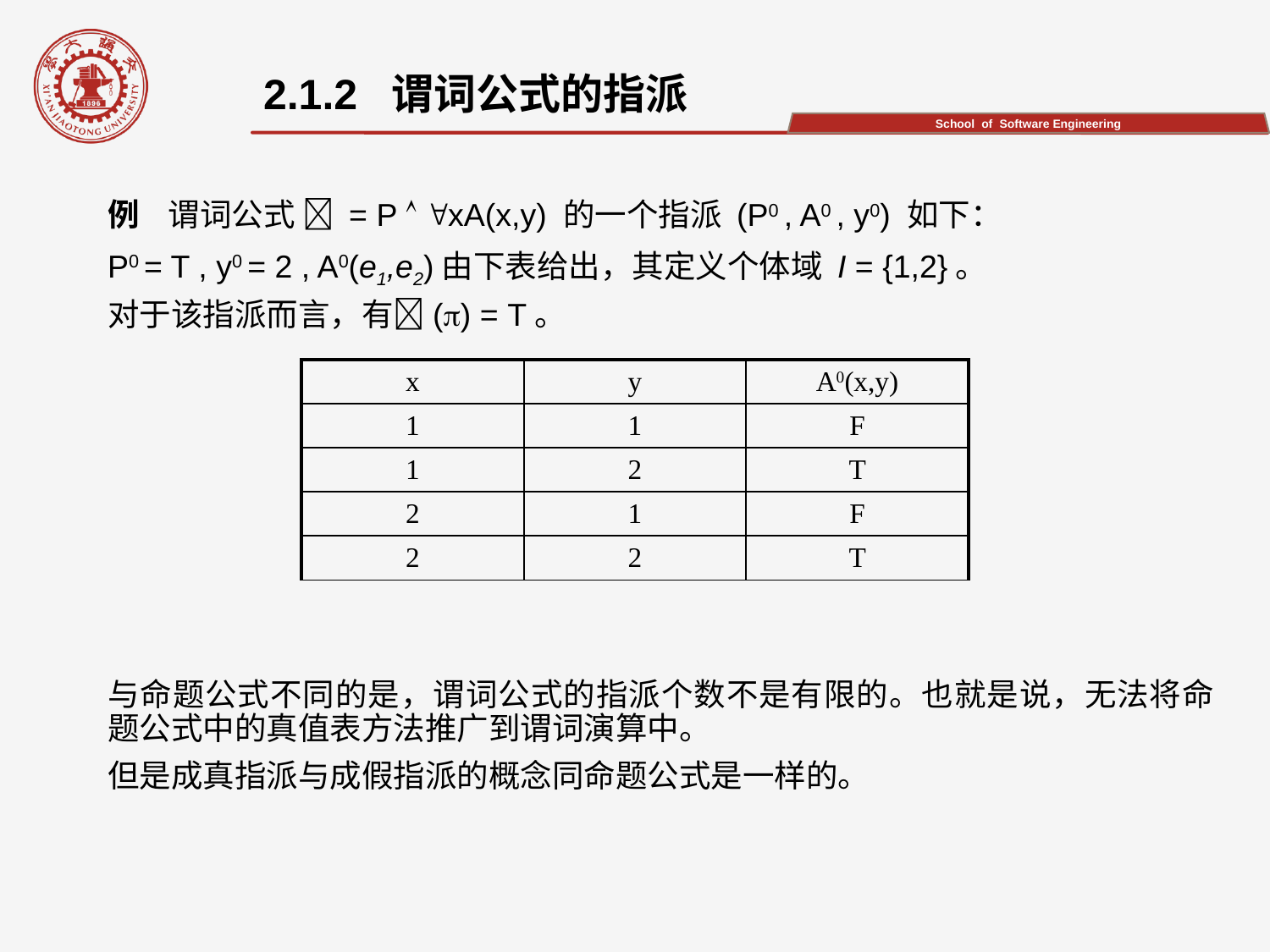

2.1.2  谓词公式的指派
例    谓词公式 α = P ∧ ∀xA(x,y) 的一个指派 (P0 , A0 , y0) 如下：
P0 = T , y0 = 2 , A0(e1,e2)由下表给出，其定义个体域 I = {1,2}。
对于该指派而言，有α(π) = T。

与命题公式不同的是，谓词公式的指派个数不是有限的。也就是说，无法将命题公式中的真值表方法推广到谓词演算中。
但是成真指派与成假指派的概念同命题公式是一样的。

| x | y | A0(x,y) |
| --- | --- | --- |
| 1 | 1 | F |
| 1 | 2 | T |
| 2 | 1 | F |
| 2 | 2 | T |